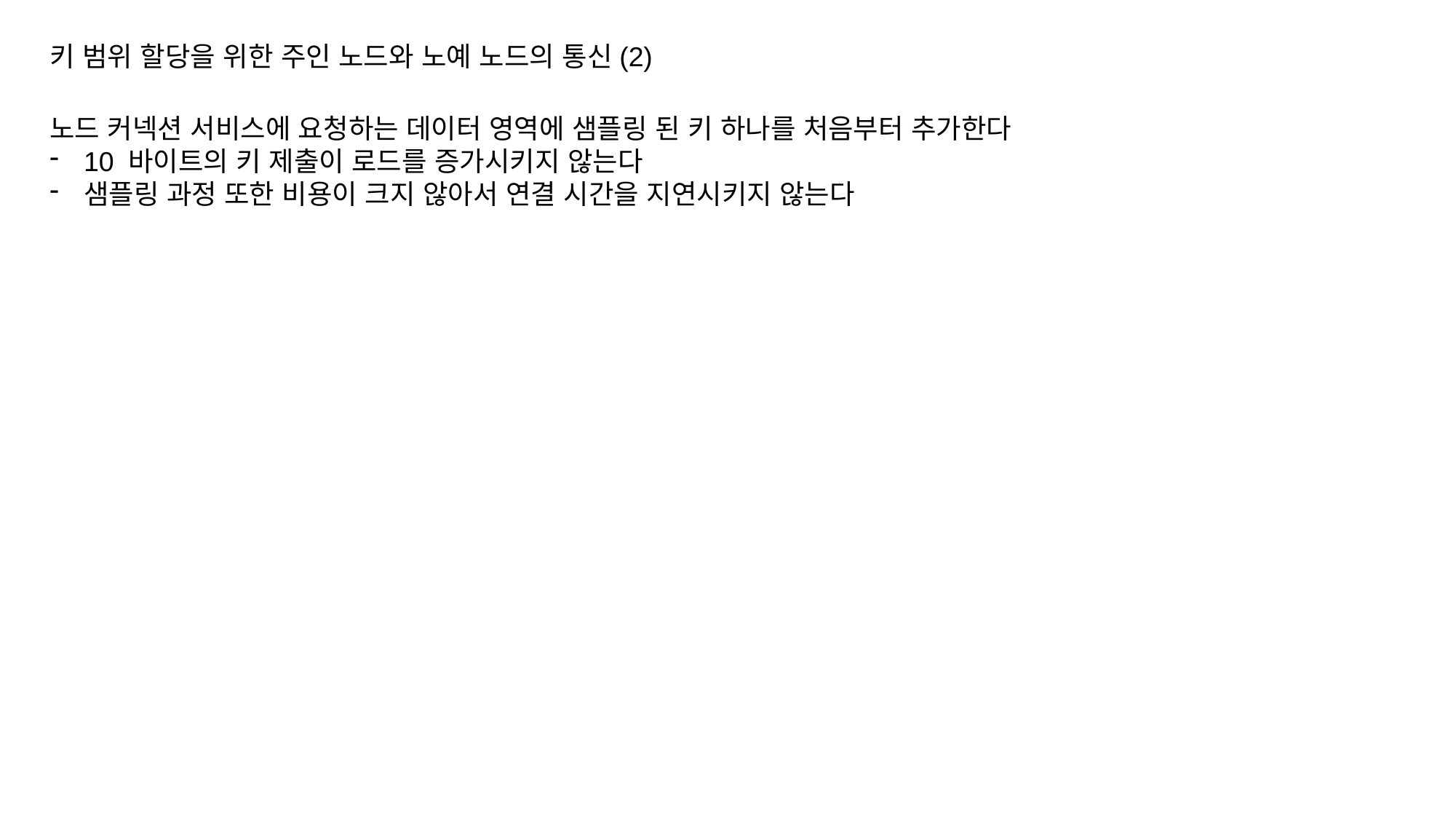

키 범위 할당을 위한 주인 노드와 노예 노드의 통신(2)
노드 커넥션 서비스에 요청하는 데이터 영역에 샘플링 된 키 하나를 처음부터 추가한다
10 바이트의 키 제출이 로드를 증가시키지 않는다
샘플링 과정 또한 비용이 크지 않아서 연결 시간을 지연시키지 않는다